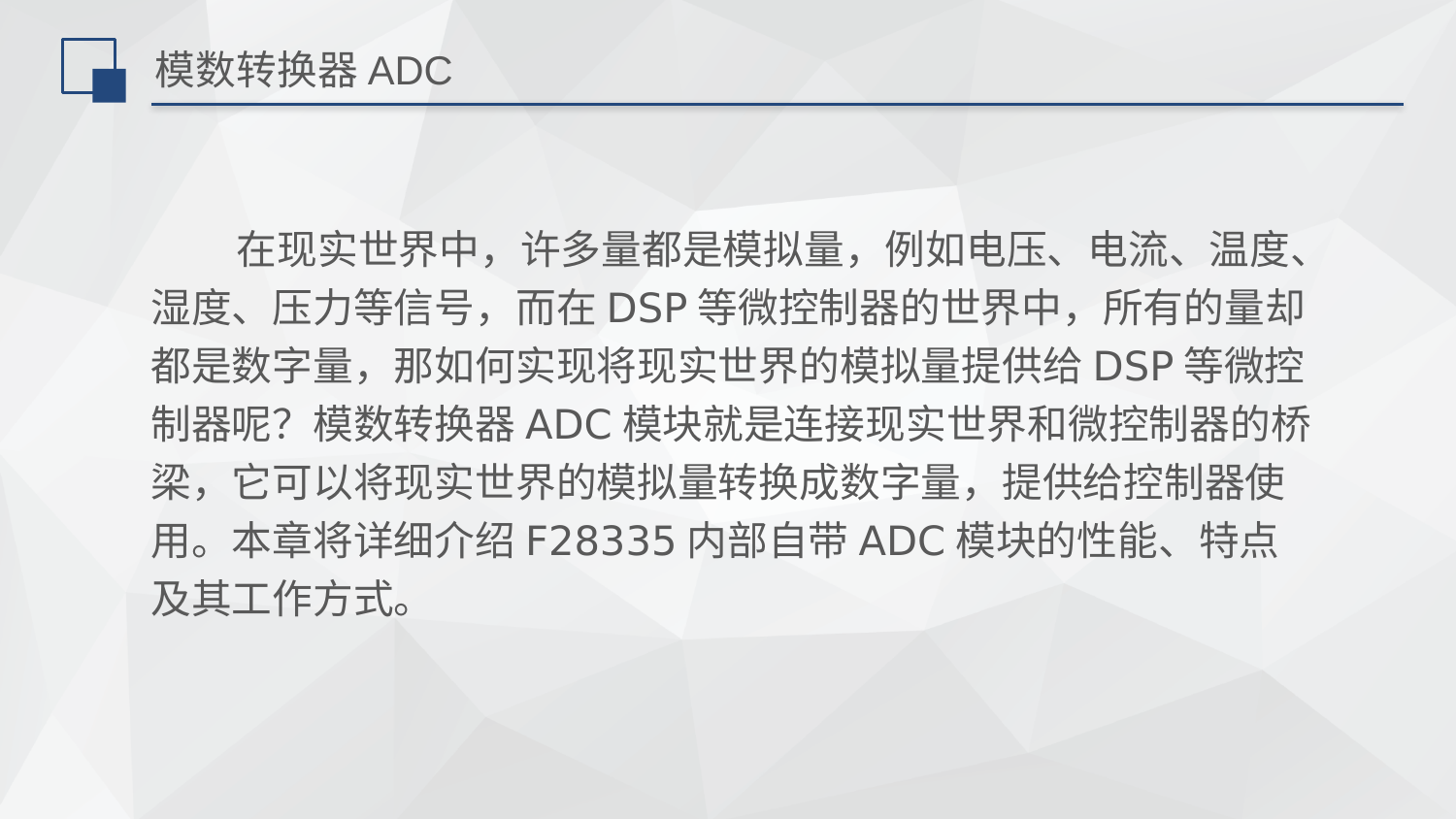

# 模数转换器ADC
在现实世界中，许多量都是模拟量，例如电压、电流、温度、湿度、压力等信号，而在DSP等微控制器的世界中，所有的量却都是数字量，那如何实现将现实世界的模拟量提供给DSP等微控制器呢？模数转换器ADC模块就是连接现实世界和微控制器的桥梁，它可以将现实世界的模拟量转换成数字量，提供给控制器使用。本章将详细介绍F28335内部自带ADC模块的性能、特点及其工作方式。